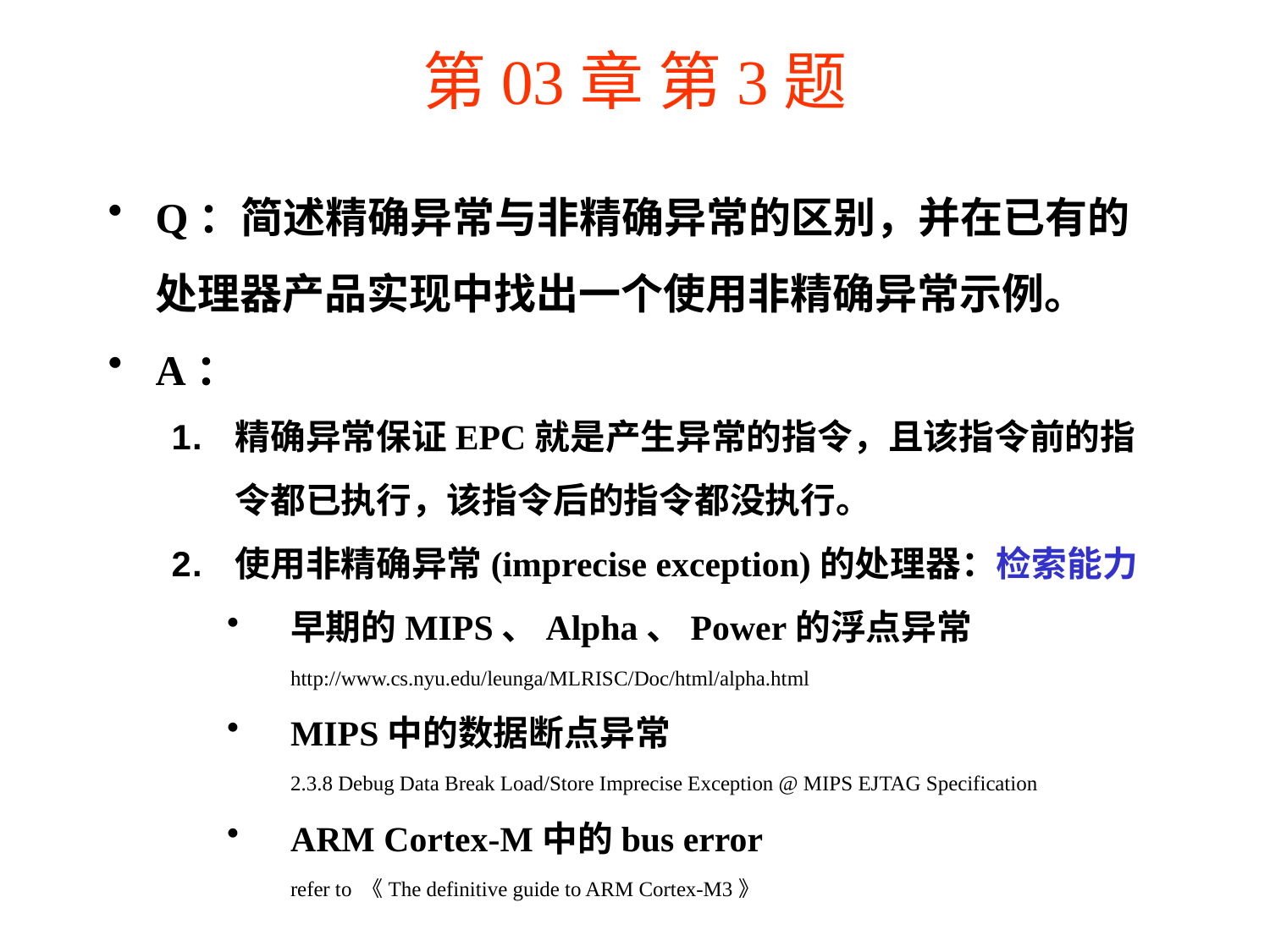

# 第03章 第3题
Q：简述精确异常与非精确异常的区别，并在已有的处理器产品实现中找出一个使用非精确异常示例。
A：
精确异常保证EPC就是产生异常的指令，且该指令前的指令都已执行，该指令后的指令都没执行。
使用非精确异常(imprecise exception)的处理器：检索能力
早期的MIPS、Alpha、Power的浮点异常
http://www.cs.nyu.edu/leunga/MLRISC/Doc/html/alpha.html
MIPS中的数据断点异常
2.3.8 Debug Data Break Load/Store Imprecise Exception @ MIPS EJTAG Specification
ARM Cortex-M中的bus error
refer to 《The definitive guide to ARM Cortex-M3》